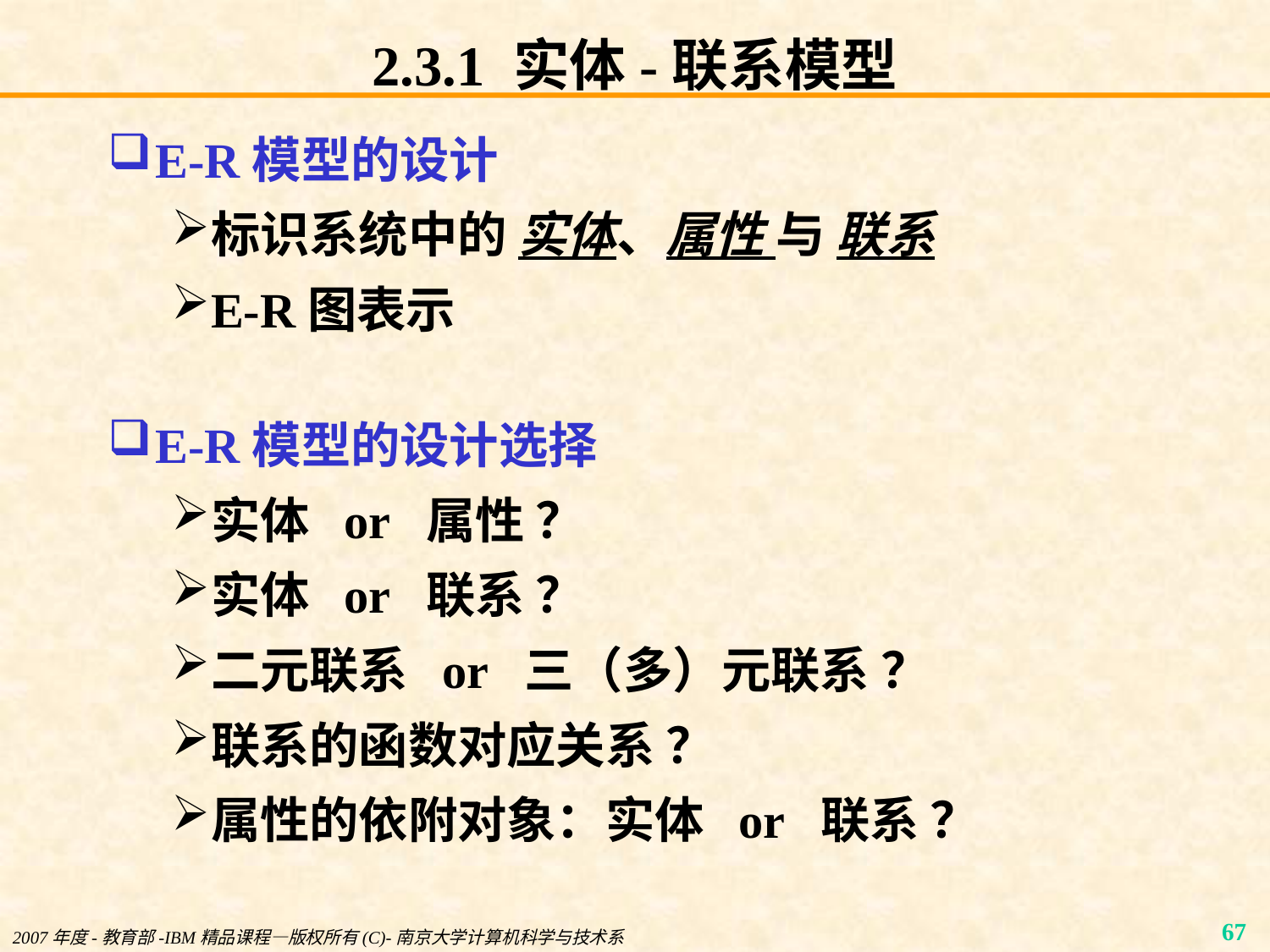

# 2.3.1 实体-联系模型
E-R模型的设计
标识系统中的 实体、属性 与 联系
E-R图表示

E-R模型的设计选择
实体  or  属性 ？
实体  or  联系 ？
二元联系  or  三（多）元联系 ？
联系的函数对应关系 ？
属性的依附对象：实体  or  联系 ？
67
2007年度-教育部-IBM精品课程—版权所有(C)-南京大学计算机科学与技术系